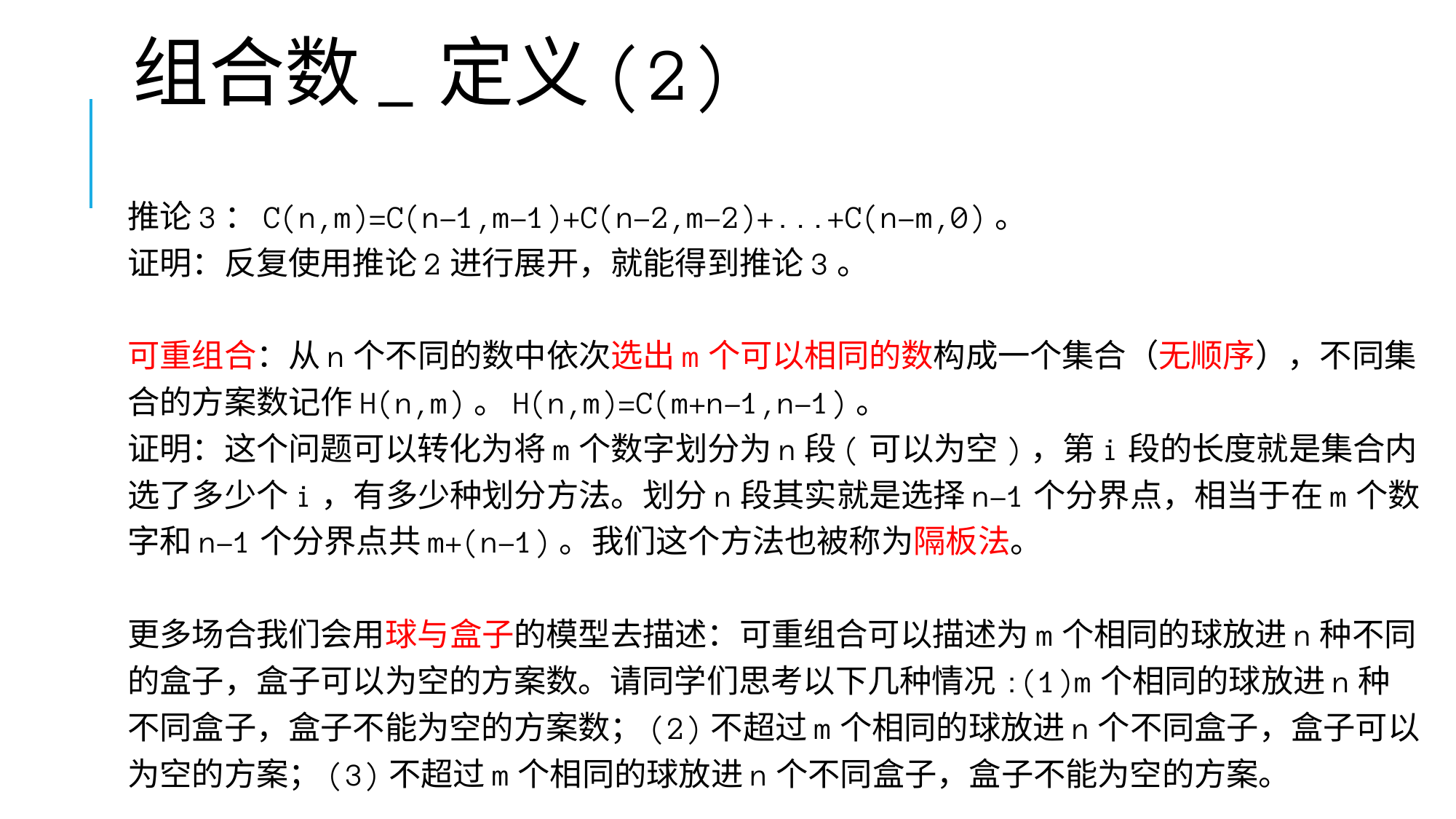

# 组合数_定义(2)
推论3：C(n,m)=C(n-1,m-1)+C(n-2,m-2)+...+C(n-m,0)。
证明：反复使用推论2进行展开，就能得到推论3。

可重组合：从n个不同的数中依次选出m个可以相同的数构成一个集合（无顺序），不同集合的方案数记作H(n,m)。H(n,m)=C(m+n-1,n-1)。
证明：这个问题可以转化为将m个数字划分为n段(可以为空)，第i段的长度就是集合内选了多少个i，有多少种划分方法。划分n段其实就是选择n-1个分界点，相当于在m个数字和n-1个分界点共m+(n-1)。我们这个方法也被称为隔板法。

更多场合我们会用球与盒子的模型去描述：可重组合可以描述为m个相同的球放进n种不同的盒子，盒子可以为空的方案数。请同学们思考以下几种情况:(1)m个相同的球放进n种不同盒子，盒子不能为空的方案数；(2)不超过m个相同的球放进n个不同盒子，盒子可以为空的方案；(3)不超过m个相同的球放进n个不同盒子，盒子不能为空的方案。